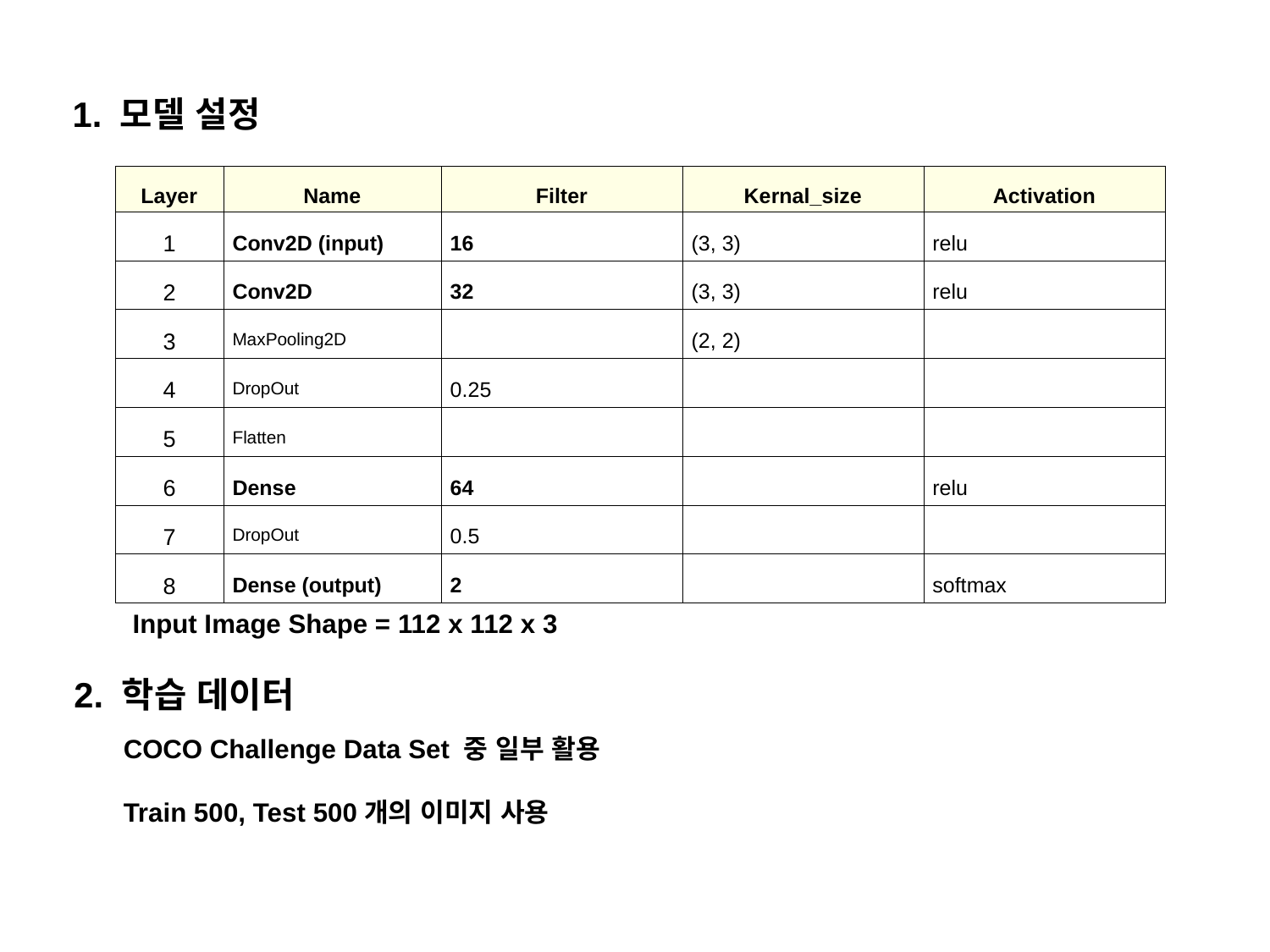

1. 모델 설정
| Layer | Name | Filter | Kernal\_size | Activation |
| --- | --- | --- | --- | --- |
| 1 | Conv2D (input) | 16 | (3, 3) | relu |
| 2 | Conv2D | 32 | (3, 3) | relu |
| 3 | MaxPooling2D |  | (2, 2) |  |
| 4 | DropOut | 0.25 |  |  |
| 5 | Flatten |  |  |  |
| 6 | Dense | 64 |  | relu |
| 7 | DropOut | 0.5 |  |  |
| 8 | Dense (output) | 2 |  | softmax |
Input Image Shape = 112 x 112 x 3
2. 학습 데이터
COCO Challenge Data Set 중 일부 활용

Train 500, Test 500개의 이미지 사용